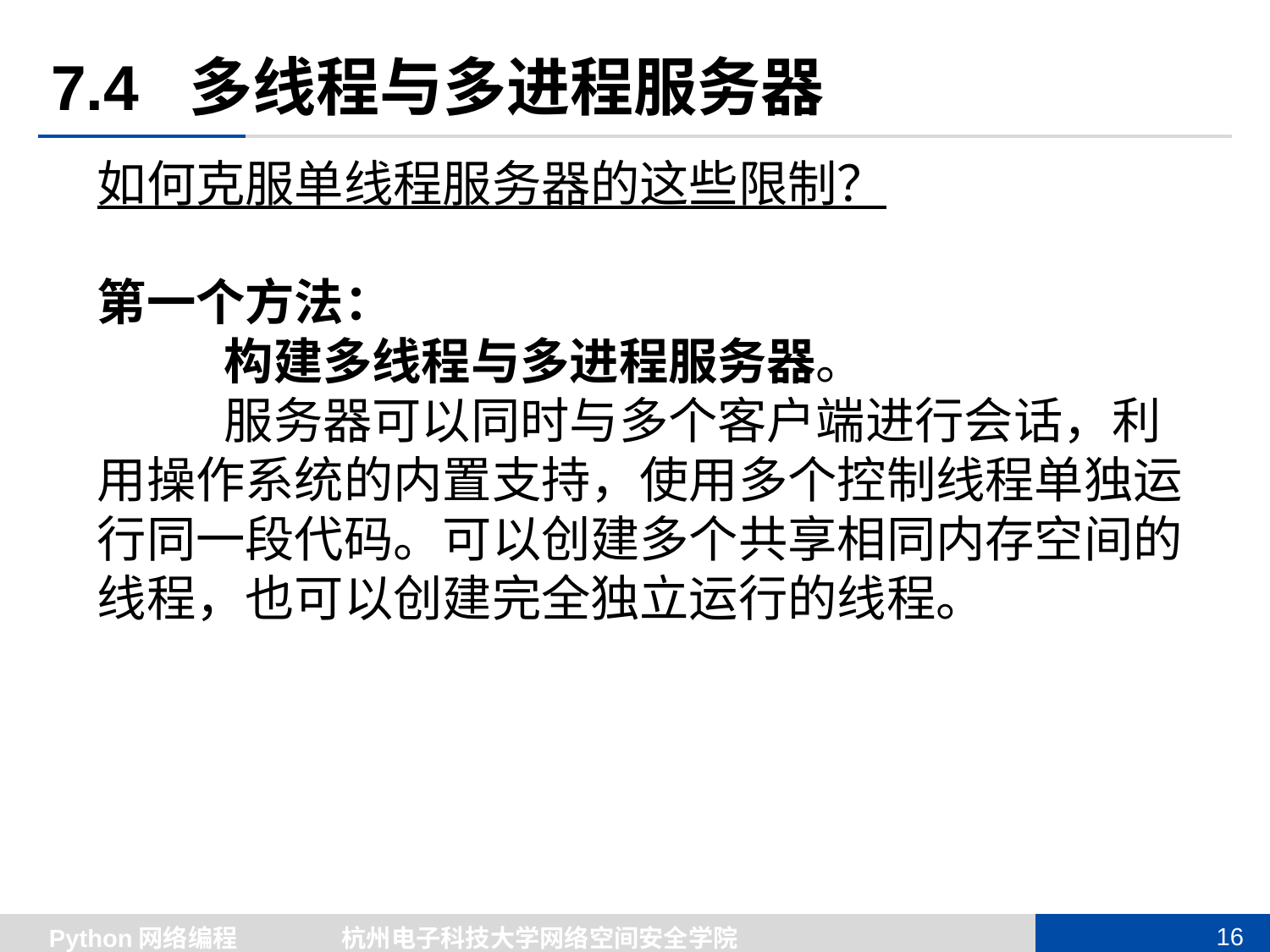

# 7.4  多线程与多进程服务器
如何克服单线程服务器的这些限制？

第一个方法：
	构建多线程与多进程服务器。
	服务器可以同时与多个客户端进行会话，利用操作系统的内置支持，使用多个控制线程单独运行同一段代码。可以创建多个共享相同内存空间的线程，也可以创建完全独立运行的线程。